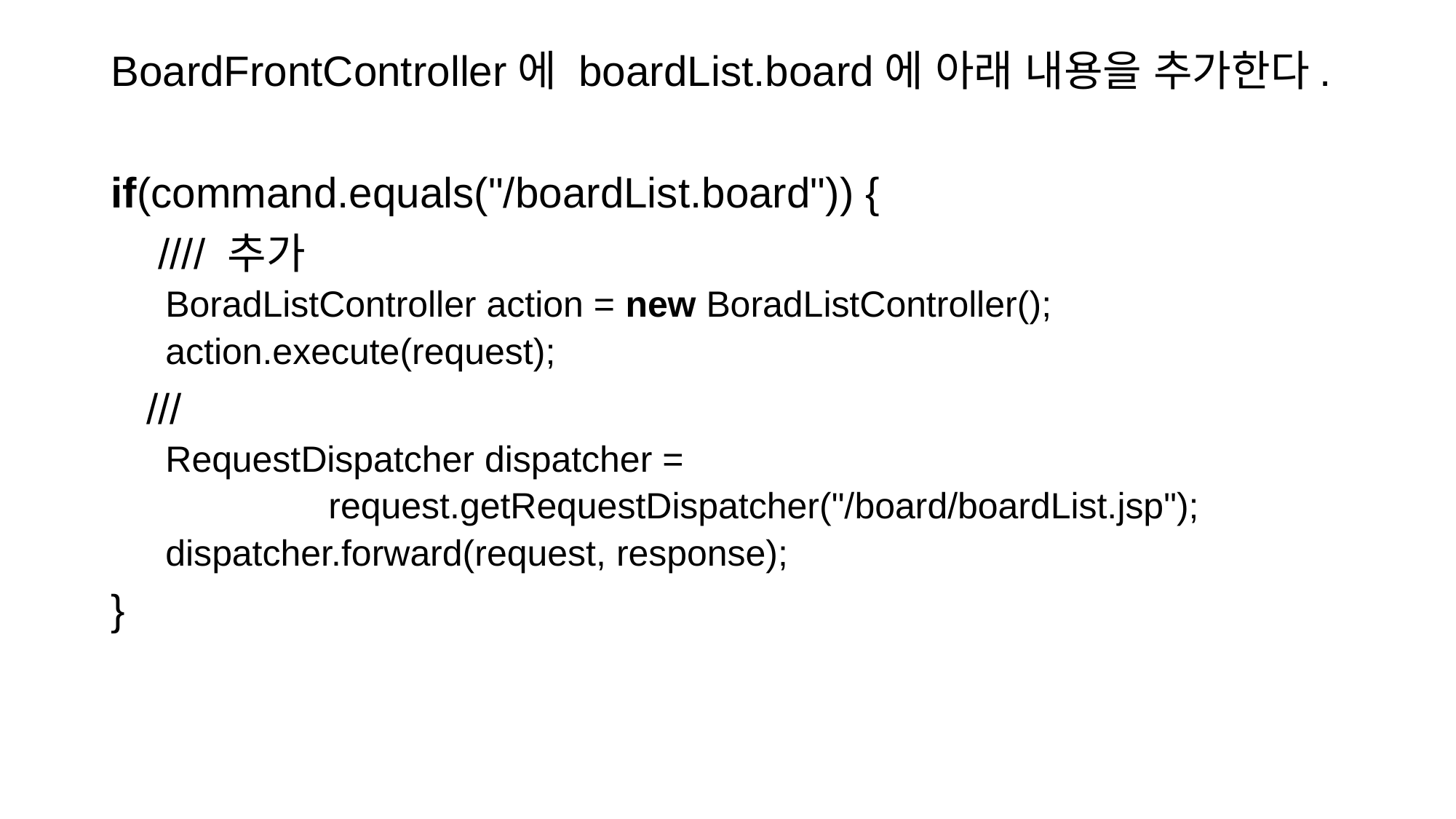

BoardFrontController에 boardList.board에 아래 내용을 추가한다.

if(command.equals("/boardList.board")) {
    //// 추가
BoradListController action = new BoradListController();
action.execute(request);
   ///
RequestDispatcher dispatcher =
                request.getRequestDispatcher("/board/boardList.jsp");
dispatcher.forward(request, response);
}